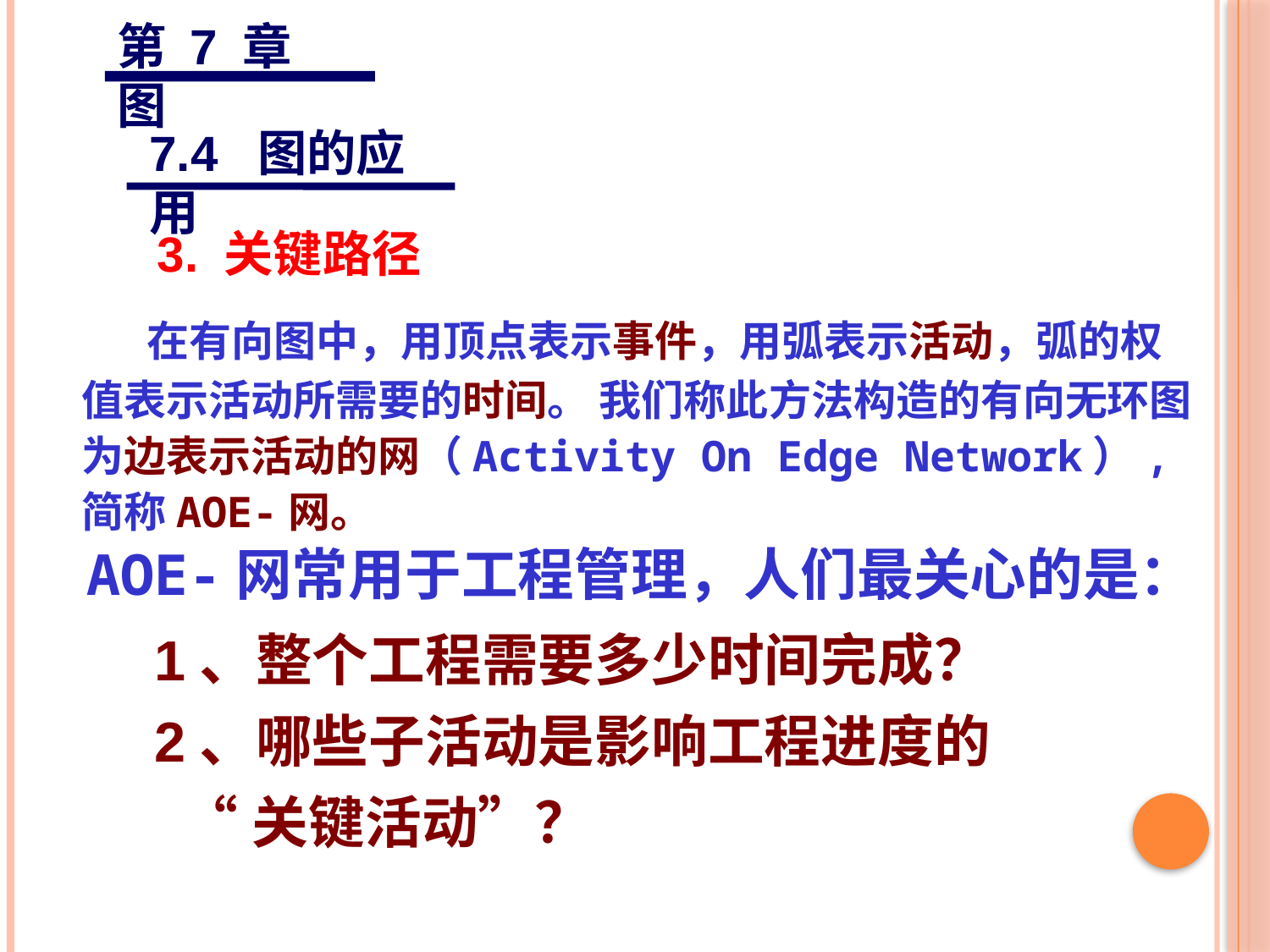

第 7 章  图

7.4  图的应用

3. 关键路径
    在有向图中，用顶点表示事件，用弧表示活动，弧的权值表示活动所需要的时间。 我们称此方法构造的有向无环图为边表示活动的网（Activity On Edge Network）,简称AOE-网。
AOE-网常用于工程管理，人们最关心的是：
    1、整个工程需要多少时间完成？
    2、哪些子活动是影响工程进度的
       “关键活动”？